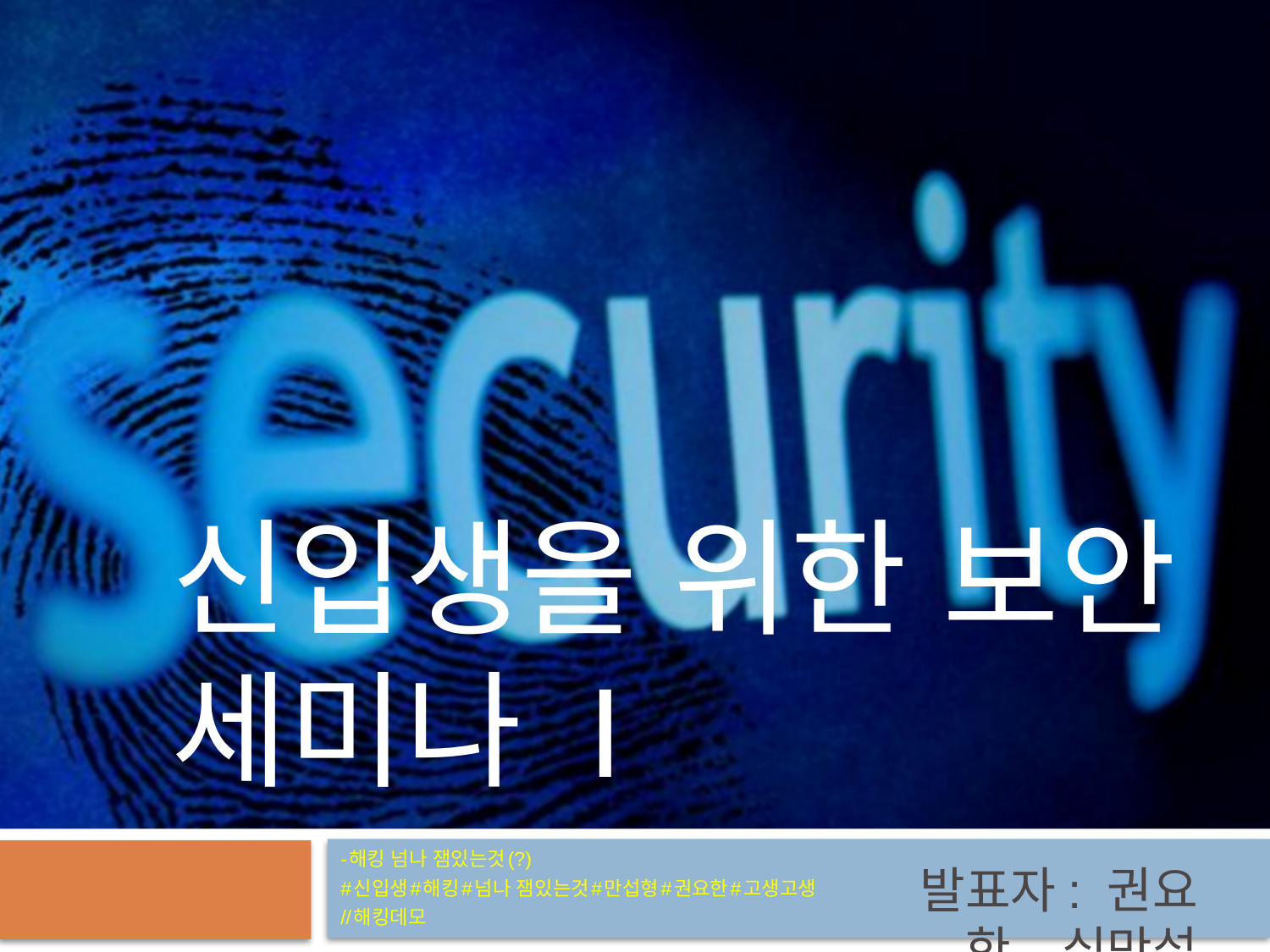

# 신입생을 위한 보안 세미나 I
-해킹 넘나 잼있는것(?)
#신입생#해킹#넘나 잼있는것#만섭형#권요한#고생고생
//해킹데모
발표자: 권요한, 심만섭